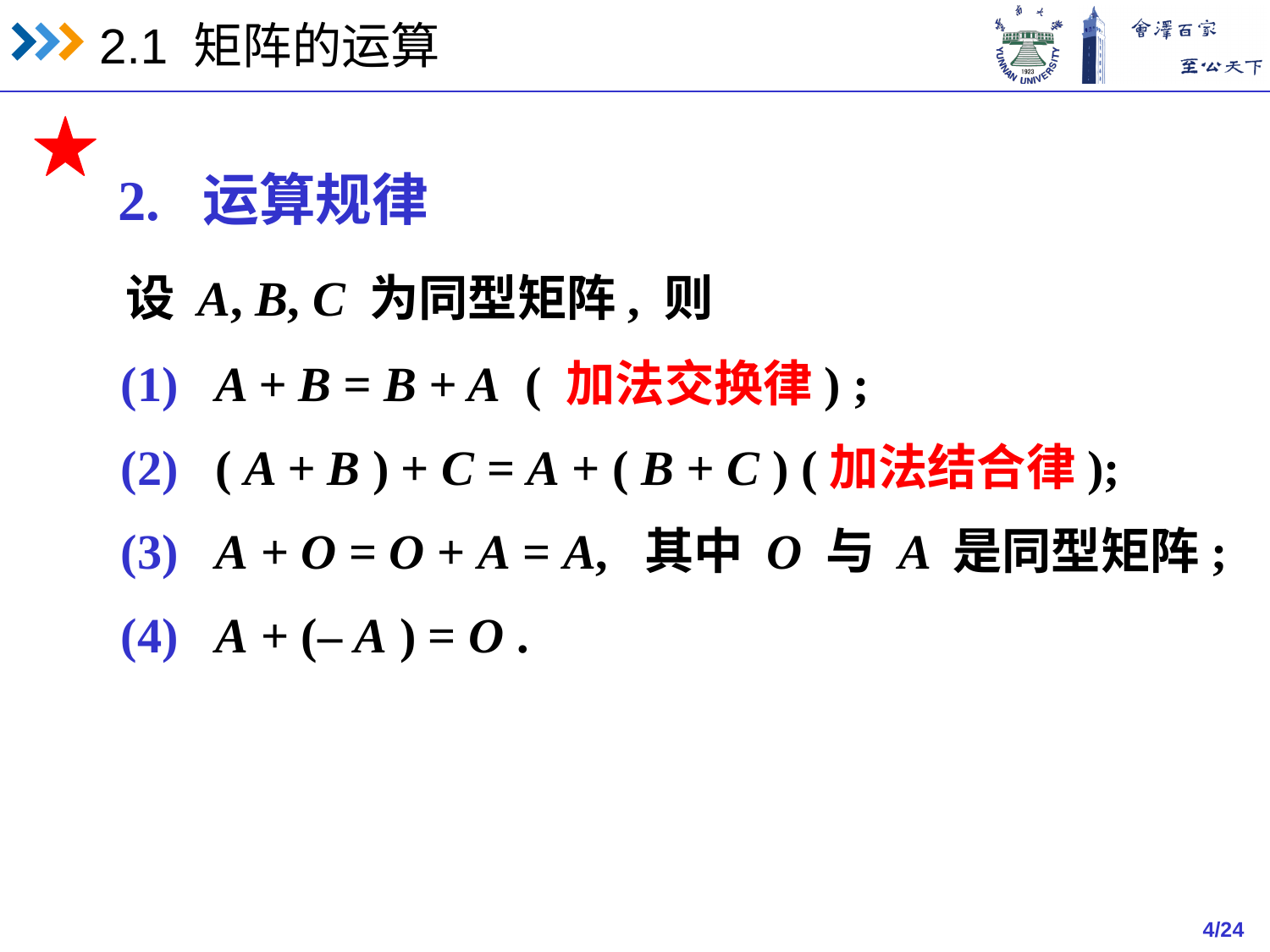

2.  运算规律
     设 A, B, C 为同型矩阵, 则
      (1)   A + B = B + A  ( 加法交换律) ;
      (2)   ( A + B ) + C = A + ( B + C ) (加法结合律);
      (3)   A + O = O + A = A,  其中 O 与 A 是同型矩阵;
      (4)   A + (– A ) = O .